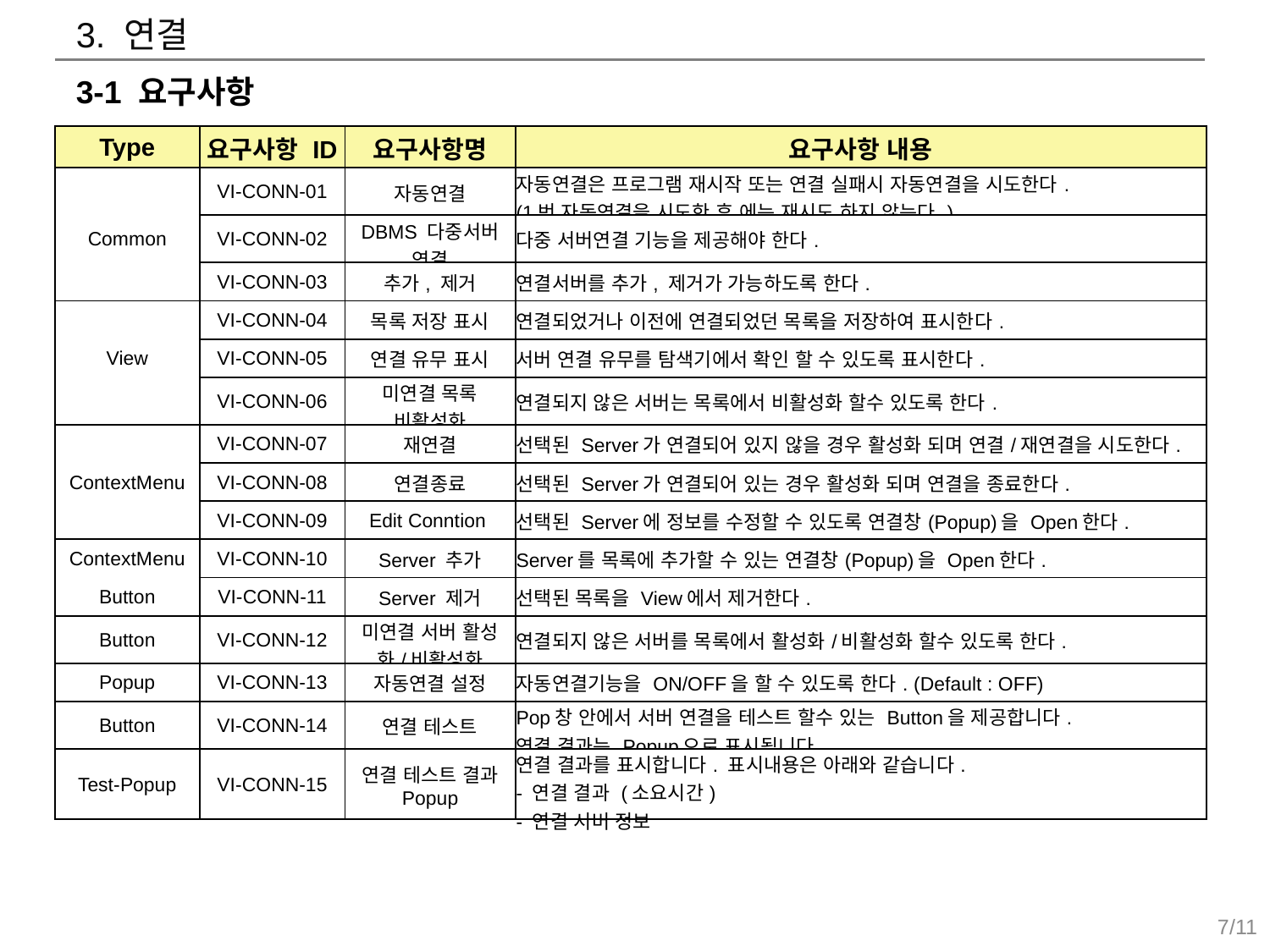

# 3. 연결
3-1 요구사항
| Type | 요구사항 ID | 요구사항명 | 요구사항 내용 |
| --- | --- | --- | --- |
|  | VI-CONN-01 | 자동연결 | 자동연결은 프로그램 재시작 또는 연결 실패시 자동연결을 시도한다. (1번 자동연결을 시도한 후 에는 재시도 하지 않는다.) |
| Common | VI-CONN-02 | DBMS 다중서버 연결 | 다중 서버연결 기능을 제공해야 한다. |
|  | VI-CONN-03 | 추가, 제거 | 연결서버를 추가, 제거가 가능하도록 한다. |
|  | VI-CONN-04 | 목록 저장 표시 | 연결되었거나 이전에 연결되었던 목록을 저장하여 표시한다. |
| View | VI-CONN-05 | 연결 유무 표시 | 서버 연결 유무를 탐색기에서 확인 할 수 있도록 표시한다. |
|  | VI-CONN-06 | 미연결 목록 비활성화 | 연결되지 않은 서버는 목록에서 비활성화 할수 있도록 한다. |
|  | VI-CONN-07 | 재연결 | 선택된 Server가 연결되어 있지 않을 경우 활성화 되며 연결/재연결을 시도한다. |
| ContextMenu | VI-CONN-08 | 연결종료 | 선택된 Server가 연결되어 있는 경우 활성화 되며 연결을 종료한다. |
|  | VI-CONN-09 | Edit Conntion | 선택된 Server에 정보를 수정할 수 있도록 연결창(Popup)을 Open한다. |
| ContextMenu | VI-CONN-10 | Server 추가 | Server를 목록에 추가할 수 있는 연결창(Popup)을 Open한다. |
| Button | VI-CONN-11 | Server 제거 | 선택된 목록을 View에서 제거한다. |
| Button | VI-CONN-12 | 미연결 서버 활성화/비활성화 | 연결되지 않은 서버를 목록에서 활성화/비활성화 할수 있도록 한다. |
| Popup | VI-CONN-13 | 자동연결 설정 | 자동연결기능을 ON/OFF을 할 수 있도록 한다. (Default : OFF) |
| Button | VI-CONN-14 | 연결 테스트 | Pop창 안에서 서버 연결을 테스트 할수 있는 Button을 제공합니다. 연결 결과는 Popup으로 표시됩니다. |
| Test-Popup | VI-CONN-15 | 연결 테스트 결과 Popup | 연결 결과를 표시합니다. 표시내용은 아래와 같습니다. - 연결 결과 (소요시간) - 연결 서버 정보 |
7/11